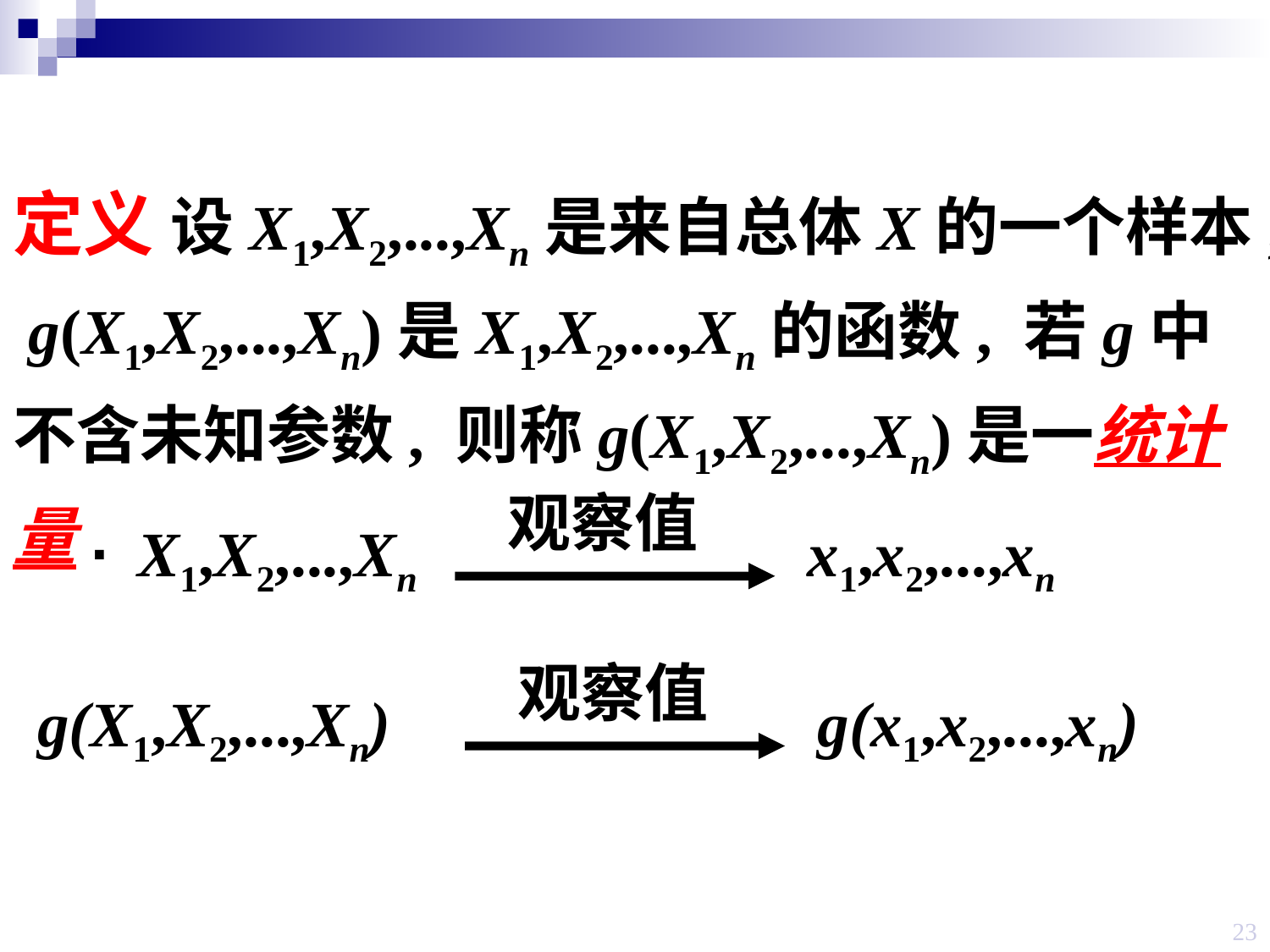

定义 设X1,X2,...,Xn是来自总体X的一个样本, g(X1,X2,...,Xn)是X1,X2,...,Xn的函数, 若g中不含未知参数, 则称g(X1,X2,...,Xn)是一统计量.
观察值
X1,X2,...,Xn
x1,x2,...,xn

观察值
g(X1,X2,...,Xn)
g(x1,x2,...,xn)

23